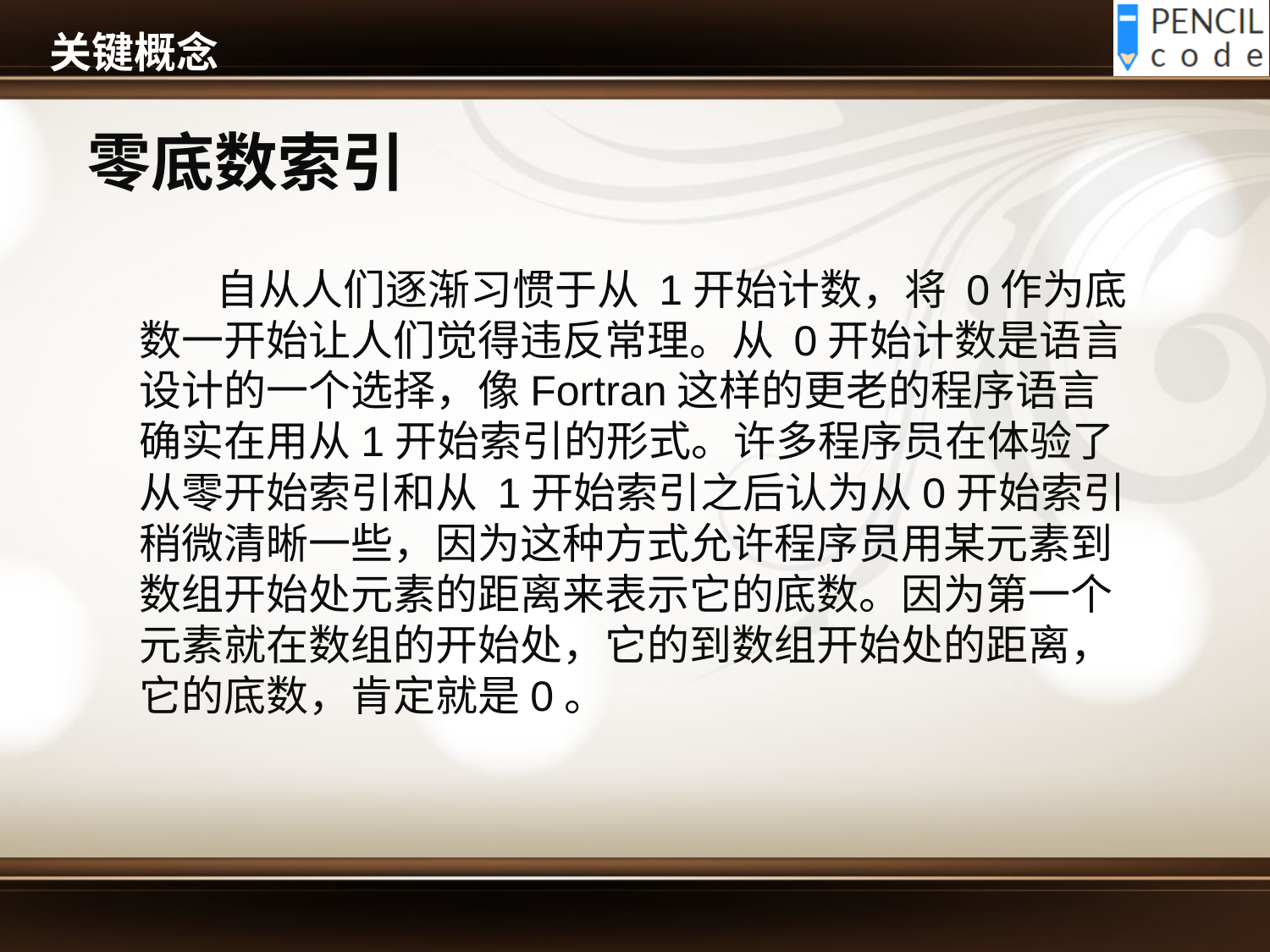

# 关键概念
零底数索引
       自从人们逐渐习惯于从 1开始计数，将 0作为底数一开始让人们觉得违反常理。从 0开始计数是语言设计的一个选择，像Fortran这样的更老的程序语言确实在用从1开始索引的形式。许多程序员在体验了从零开始索引和从 1开始索引之后认为从0开始索引稍微清晰一些，因为这种方式允许程序员用某元素到数组开始处元素的距离来表示它的底数。因为第一个元素就在数组的开始处，它的到数组开始处的距离，它的底数，肯定就是0。